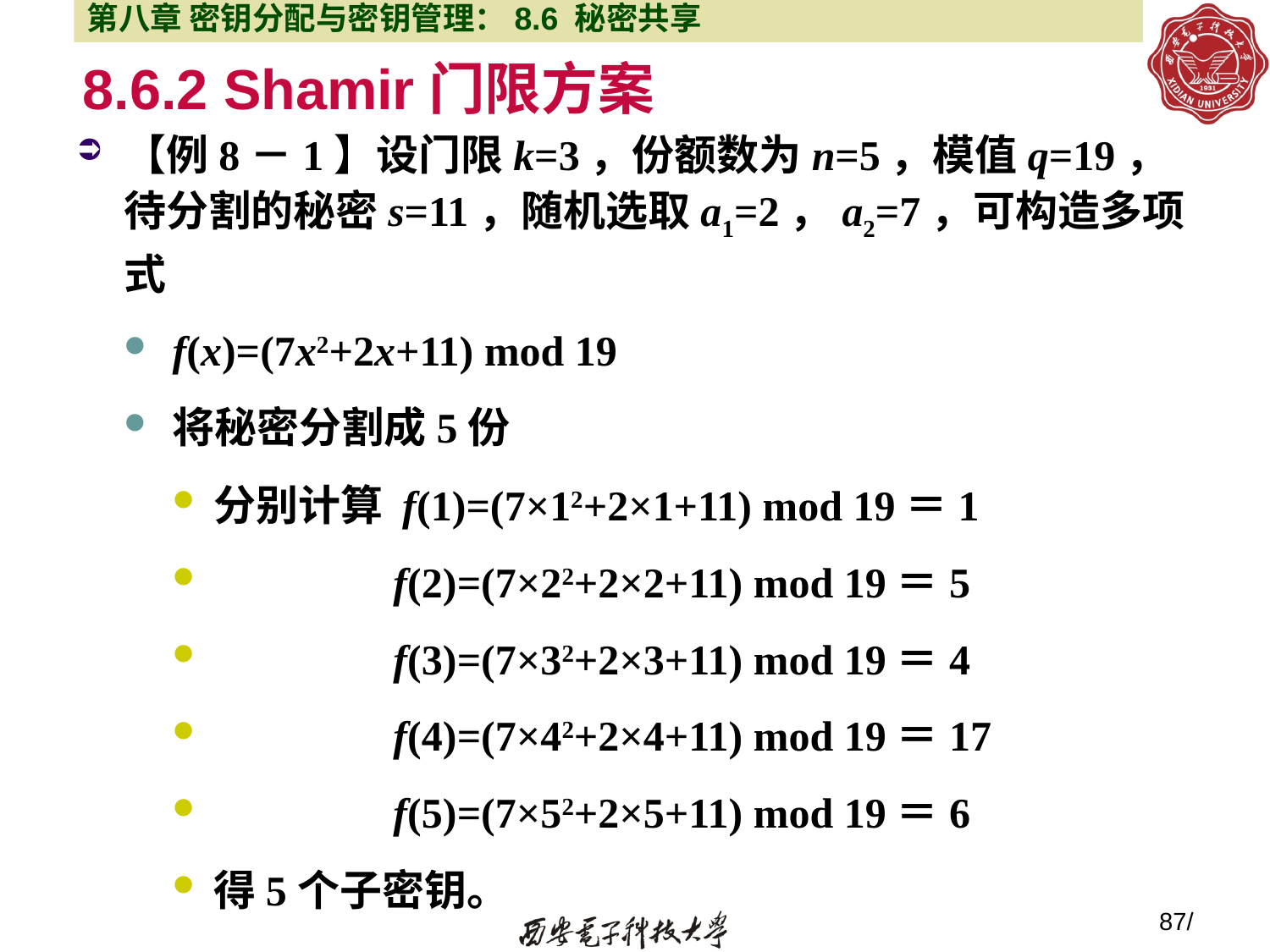

第八章 密钥分配与密钥管理：8.6 秘密共享
8.6.2 Shamir门限方案
【例8－1】设门限k=3，份额数为n=5，模值q=19，待分割的秘密s=11，随机选取a1=2，a2=7，可构造多项式
f(x)=(7x2+2x+11) mod 19
将秘密分割成5份
分别计算 f(1)=(7×12+2×1+11) mod 19＝1
                 f(2)=(7×22+2×2+11) mod 19＝5
                 f(3)=(7×32+2×3+11) mod 19＝4
                 f(4)=(7×42+2×4+11) mod 19＝17
                 f(5)=(7×52+2×5+11) mod 19＝6
得5个子密钥。
87/